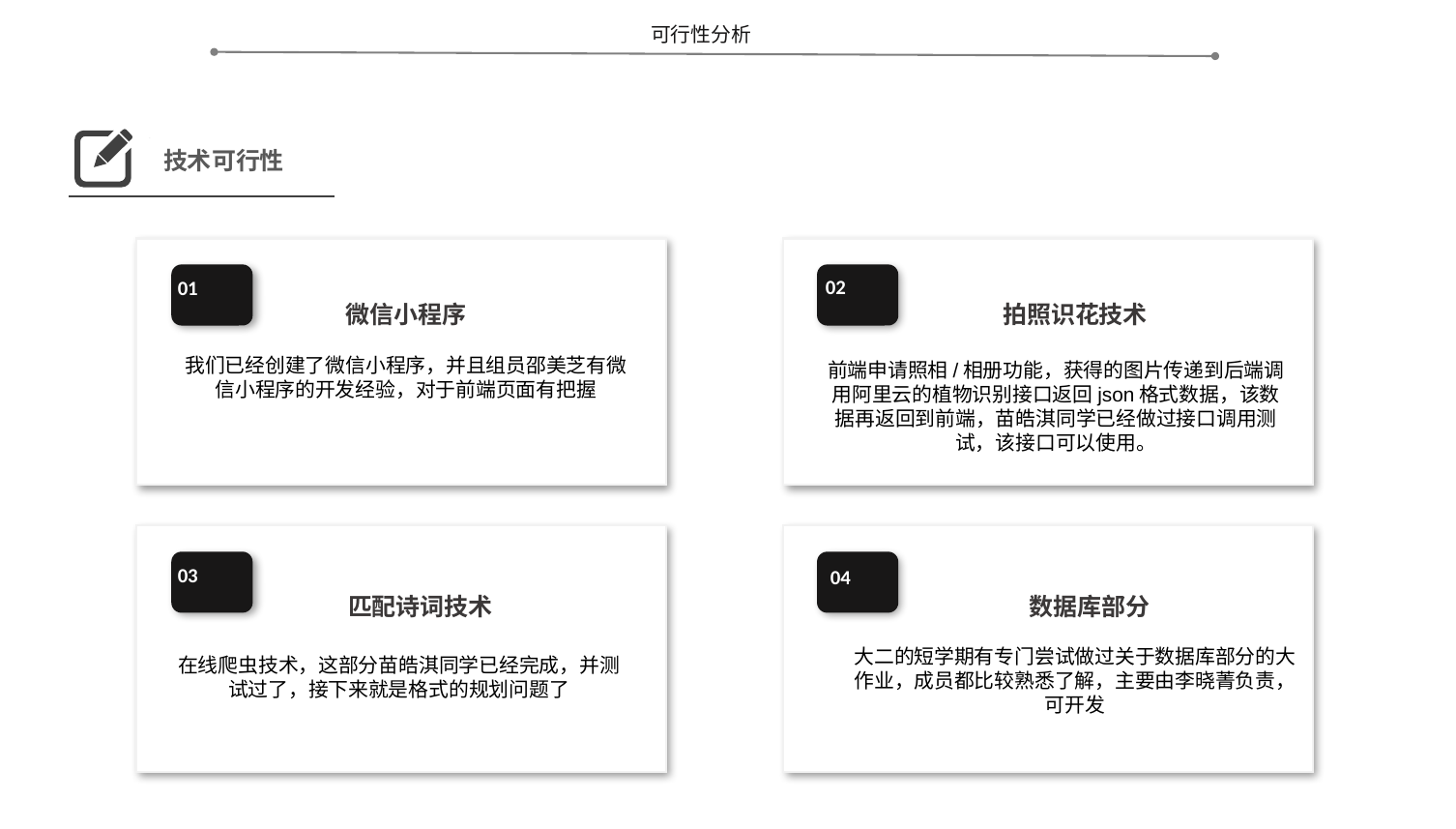

可行性分析

技术可行性

微信小程序申请照相功能，图片传递到后端调用阿里云的植物识别借口返回json格式数据

02
01
微信小程序
拍照识花技术
我们已经创建了微信小程序，并且组员邵美芝有微信小程序的开发经验，对于前端页面有把握
前端申请照相/相册功能，获得的图片传递到后端调用阿里云的植物识别接口返回json格式数据，该数据再返回到前端，苗皓淇同学已经做过接口调用测试，该接口可以使用。

03
04
匹配诗词技术
数据库部分
大二的短学期有专门尝试做过关于数据库部分的大作业，成员都比较熟悉了解，主要由李晓菁负责，可开发
在线爬虫技术，这部分苗皓淇同学已经完成，并测试过了，接下来就是格式的规划问题了